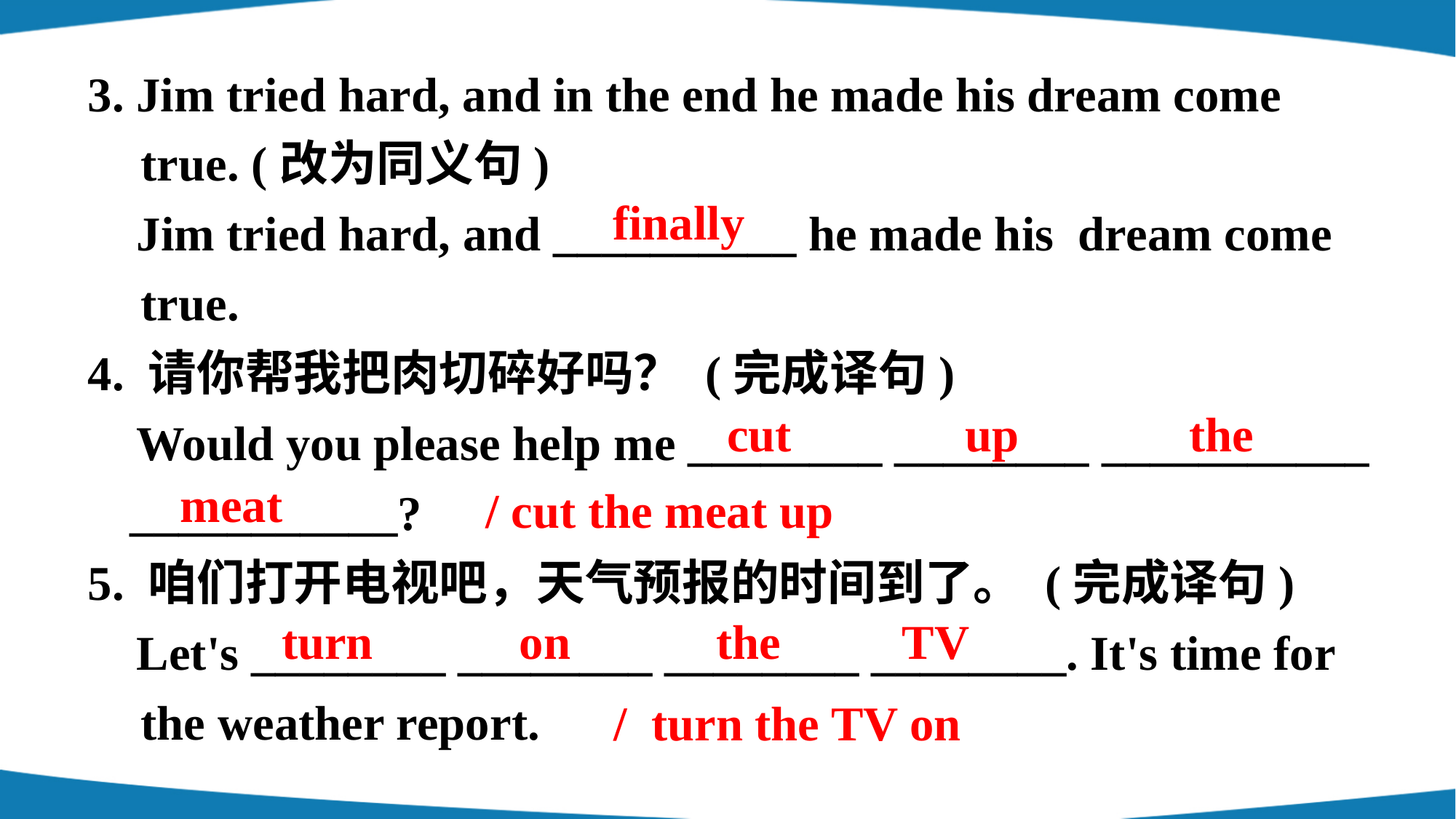

3. Jim tried hard, and in the end he made his dream come true. (改为同义句)
    Jim tried hard, and __________ he made his  dream come true.
4. 请你帮我把肉切碎好吗？ (完成译句)
    Would you please help me ________ ________ ___________ ___________?
5. 咱们打开电视吧，天气预报的时间到了。 (完成译句)
    Let's ________ ________ ________ ________. It's time for the weather report.
finally
cut                            up              the
meat
/ cut the meat up
turn            on            the          TV
/  turn the TV on